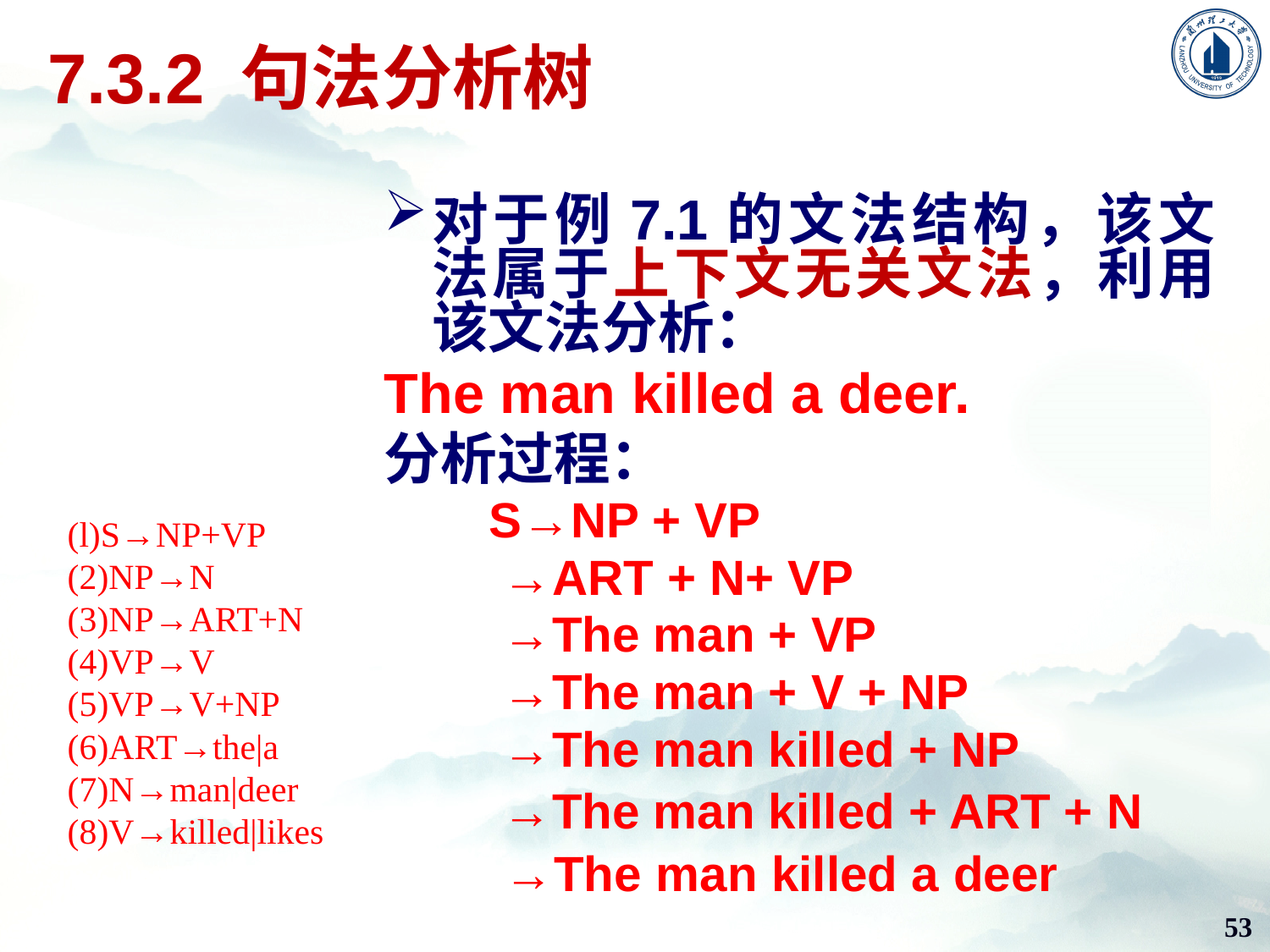

# 7.3.2 句法分析树
对于例7.1的文法结构，该文法属于上下文无关文法，利用该文法分析：
The man killed a deer.
分析过程：
   S→NP + VP
    →ART + N+ VP
    →The man + VP
    →The man + V + NP
    →The man killed + NP
    →The man killed + ART + N
    →The man killed a deer
(l)S→NP+VP
(2)NP→N
(3)NP→ART+N (4)VP→V
(5)VP→V+NP
(6)ART→the|a
(7)N→man|deer
(8)V→killed|likes
53